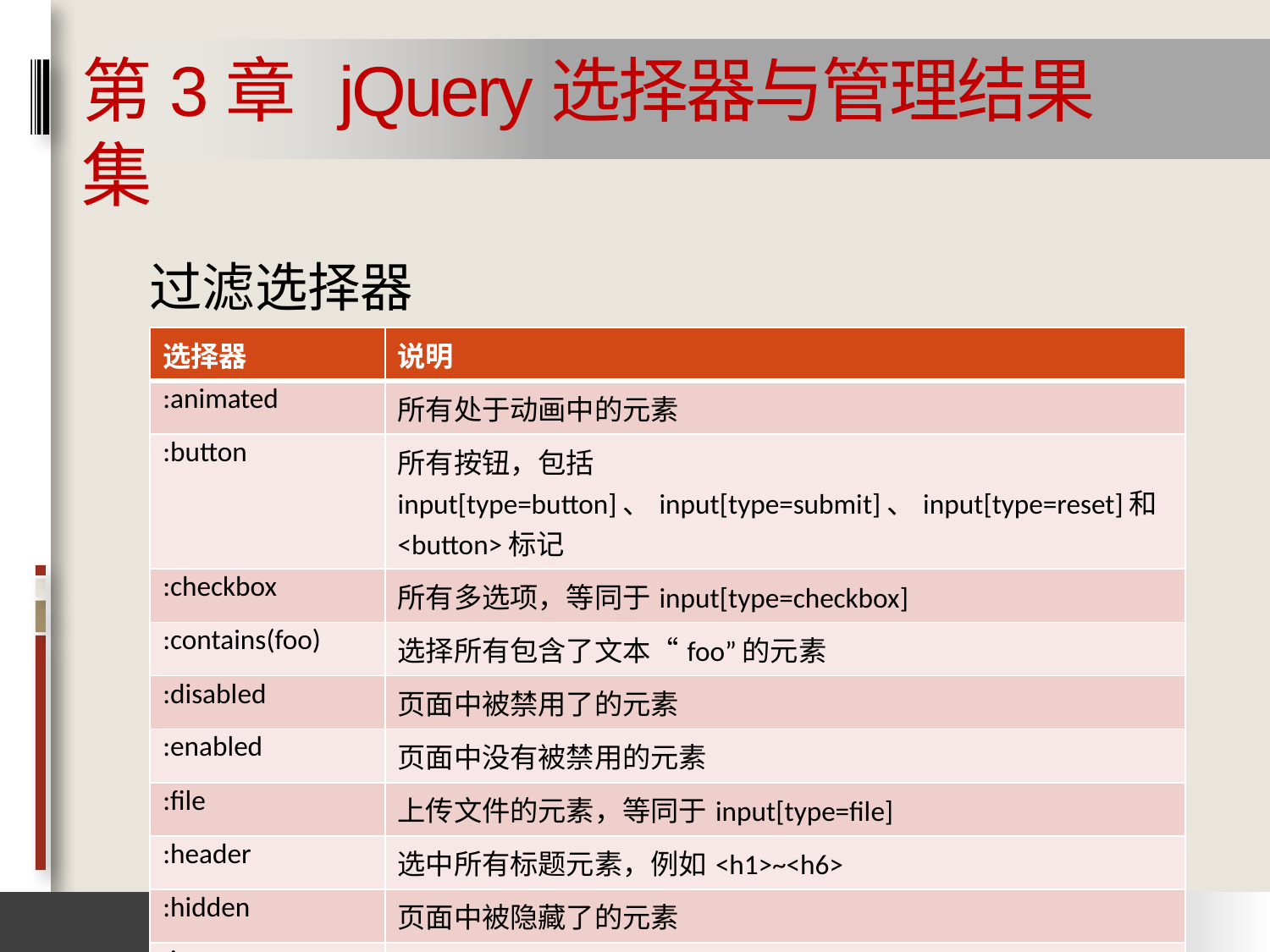

# 第3章  jQuery选择器与管理结果集
过滤选择器

| 选择器 | 说明 |
| --- | --- |
| :animated | 所有处于动画中的元素 |
| :button | 所有按钮，包括input[type=button]、input[type=submit]、input[type=reset]和<button>标记 |
| :checkbox | 所有多选项，等同于input[type=checkbox] |
| :contains(foo) | 选择所有包含了文本“foo”的元素 |
| :disabled | 页面中被禁用了的元素 |
| :enabled | 页面中没有被禁用的元素 |
| :file | 上传文件的元素，等同于input[type=file] |
| :header | 选中所有标题元素，例如<h1>~<h6> |
| :hidden | 页面中被隐藏了的元素 |
| :image | 图片提交按钮，等同于input[type=image] |